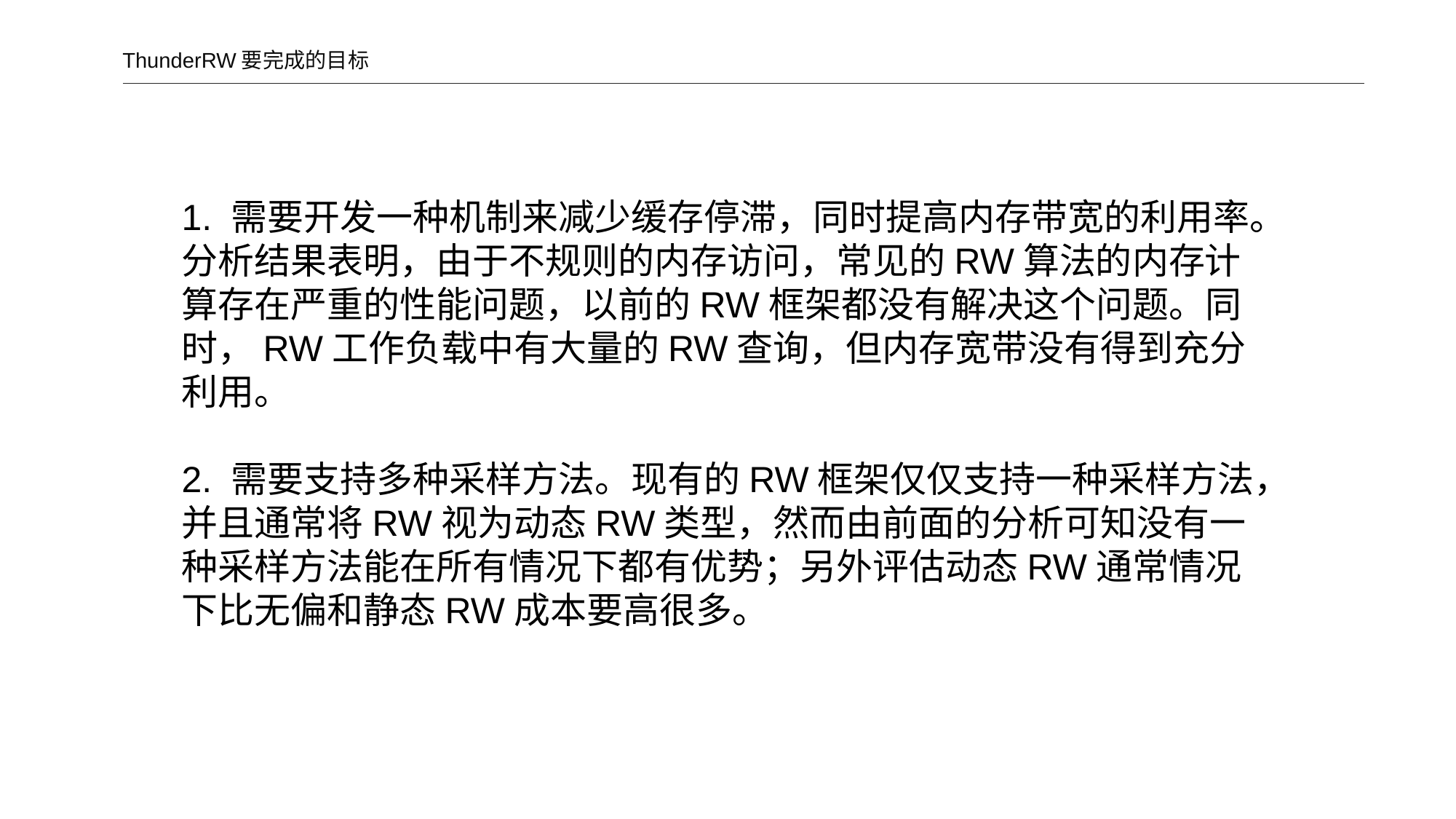

ThunderRW要完成的目标
1. 需要开发一种机制来减少缓存停滞，同时提高内存带宽的利用率。分析结果表明，由于不规则的内存访问，常见的RW算法的内存计算存在严重的性能问题，以前的RW框架都没有解决这个问题。同时，RW工作负载中有大量的RW查询，但内存宽带没有得到充分利用。

2. 需要支持多种采样方法。现有的RW框架仅仅支持一种采样方法，并且通常将RW视为动态RW类型，然而由前面的分析可知没有一种采样方法能在所有情况下都有优势；另外评估动态RW通常情况下比无偏和静态RW成本要高很多。